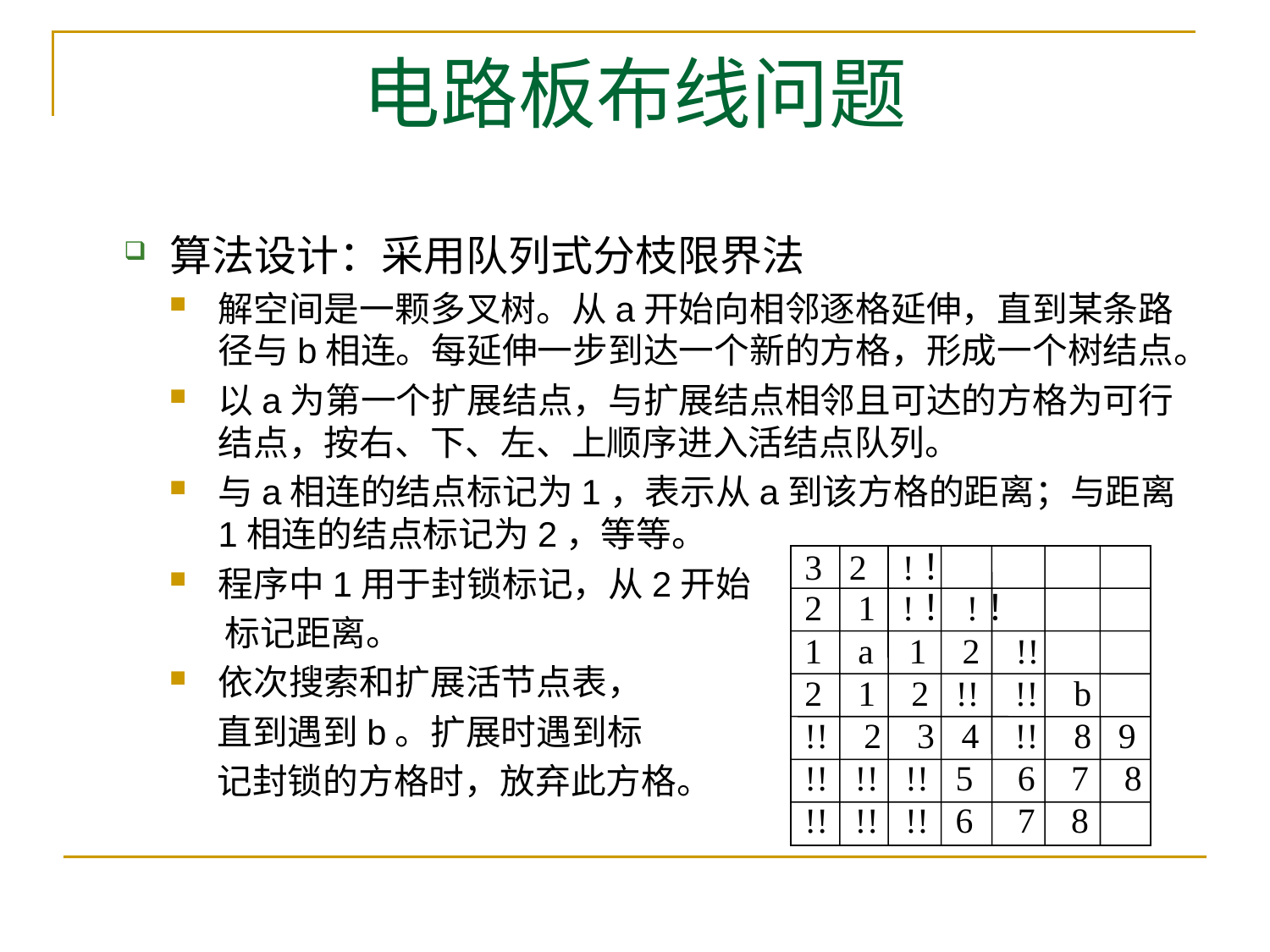

# 电路板布线问题
算法设计：采用队列式分枝限界法
解空间是一颗多叉树。从a开始向相邻逐格延伸，直到某条路径与b相连。每延伸一步到达一个新的方格，形成一个树结点。
以a为第一个扩展结点，与扩展结点相邻且可达的方格为可行结点，按右、下、左、上顺序进入活结点队列。
与a相连的结点标记为1，表示从a到该方格的距离；与距离1相连的结点标记为2，等等。
程序中1用于封锁标记，从2开始
      标记距离。
依次搜索和扩展活节点表，
     直到遇到b。扩展时遇到标
     记封锁的方格时，放弃此方格。

  3   2    !！
 2    1   !！!！
 1    a    1    2    !!
 2    1    2   !!    !!    b
 !!    2    3   4    !!    8   9
 !!   !!   !!   5     6    7    8
 !!   !!   !!   6     7    8